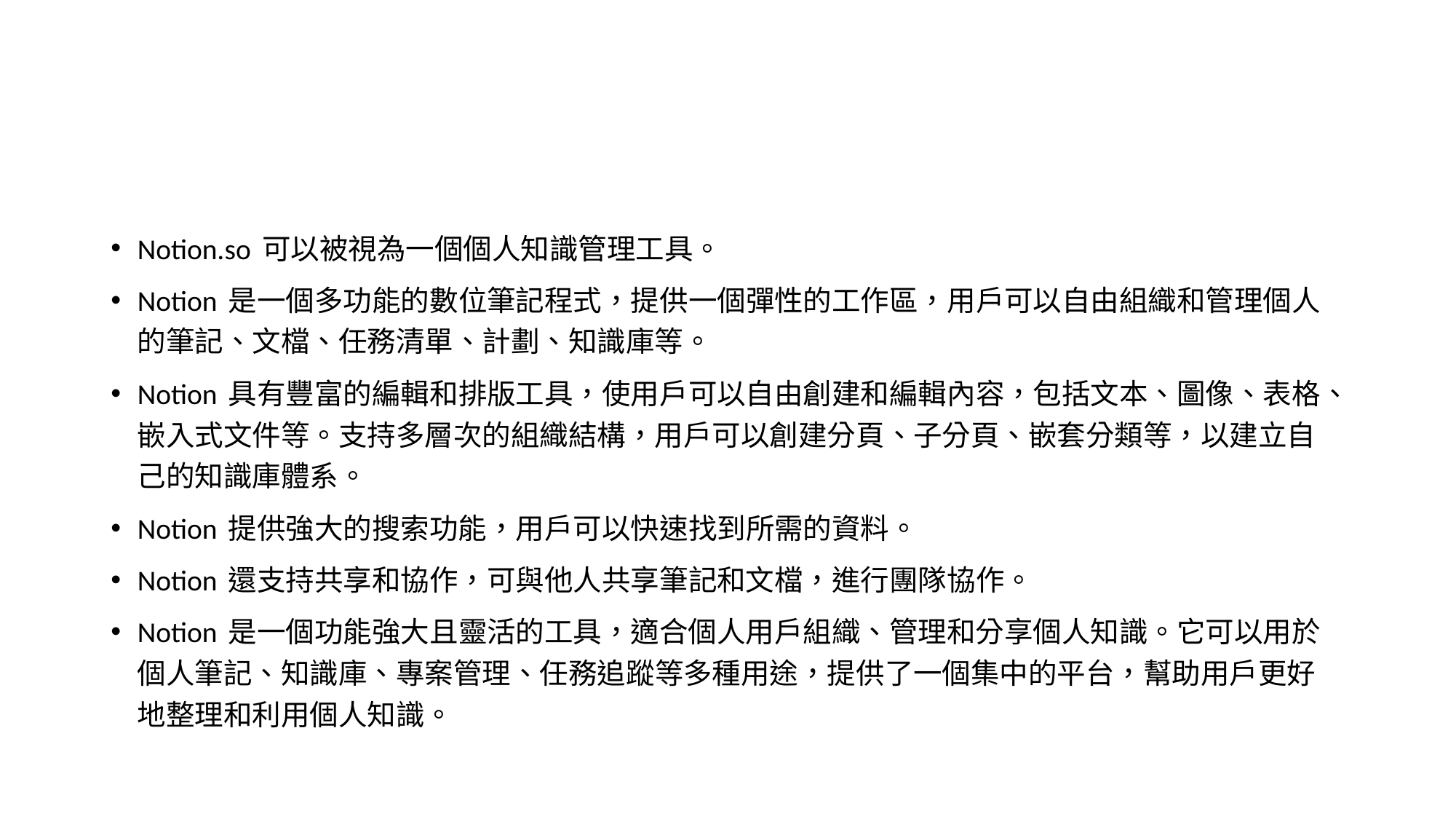

#
Notion.so 可以被視為一個個人知識管理工具。
Notion 是一個多功能的數位筆記程式，提供一個彈性的工作區，用戶可以自由組織和管理個人的筆記、文檔、任務清單、計劃、知識庫等。
Notion 具有豐富的編輯和排版工具，使用戶可以自由創建和編輯內容，包括文本、圖像、表格、嵌入式文件等。支持多層次的組織結構，用戶可以創建分頁、子分頁、嵌套分類等，以建立自己的知識庫體系。
Notion 提供強大的搜索功能，用戶可以快速找到所需的資料。
Notion 還支持共享和協作，可與他人共享筆記和文檔，進行團隊協作。
Notion 是一個功能強大且靈活的工具，適合個人用戶組織、管理和分享個人知識。它可以用於個人筆記、知識庫、專案管理、任務追蹤等多種用途，提供了一個集中的平台，幫助用戶更好地整理和利用個人知識。